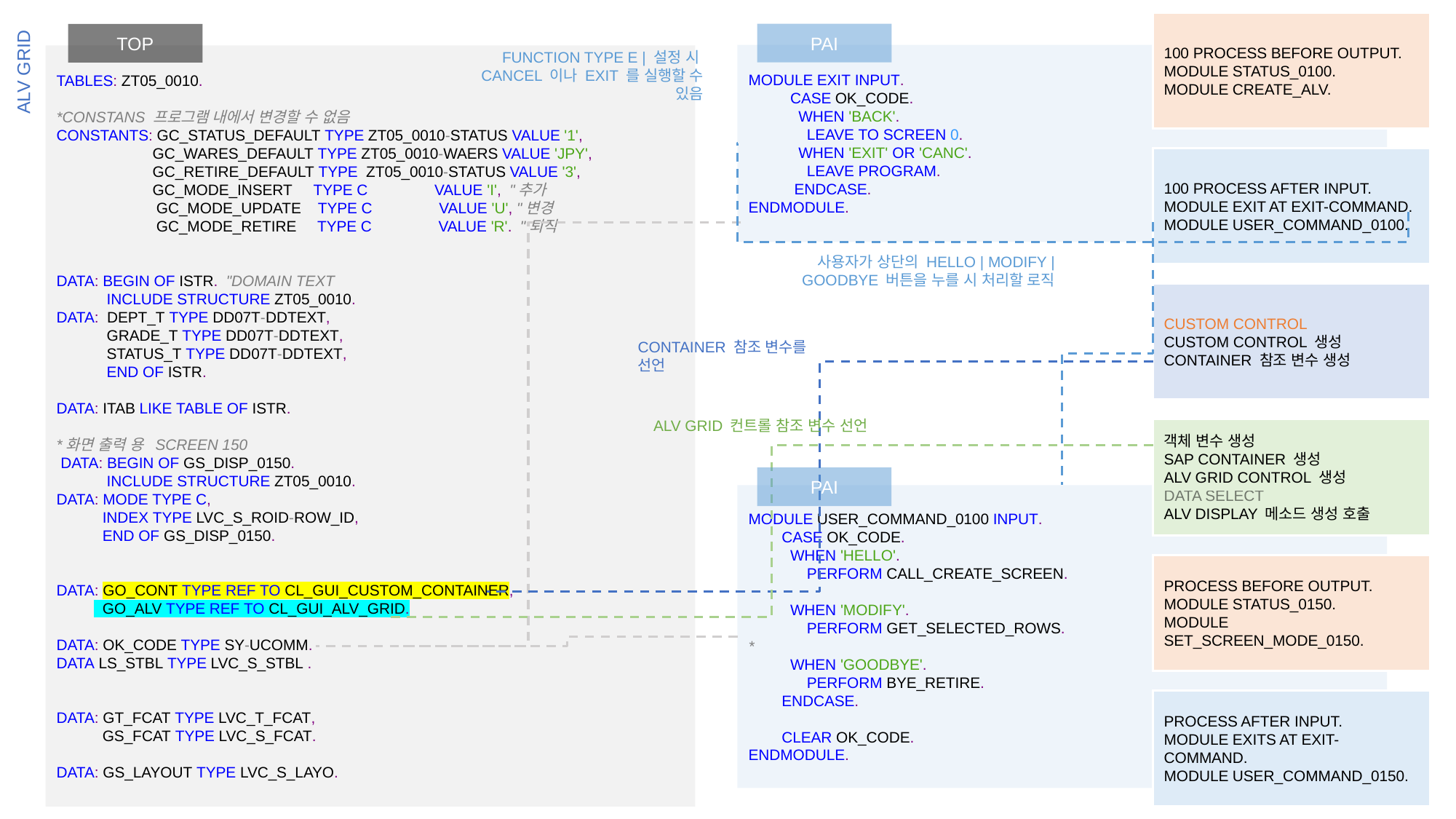

100 PROCESS BEFORE OUTPUT.
MODULE STATUS_0100.
MODULE CREATE_ALV.
100 PROCESS AFTER INPUT.
MODULE EXIT AT EXIT-COMMAND.
MODULE USER_COMMAND_0100.
CUSTOM CONTROL
CUSTOM CONTROL 생성
CONTAINER 참조 변수 생성
객체 변수 생성
SAP CONTAINER 생성
ALV GRID CONTROL 생성
DATA SELECT
ALV DISPLAY 메소드 생성 호출
PROCESS BEFORE OUTPUT.
MODULE STATUS_0150.
MODULE SET_SCREEN_MODE_0150.
PROCESS AFTER INPUT.
MODULE EXITS AT EXIT-COMMAND.
MODULE USER_COMMAND_0150.
PAI
TOP
FUNCTION TYPE E | 설정 시
CANCEL 이나 EXIT 를 실행할 수 있음
MODULE EXIT INPUT.
          CASE OK_CODE.
            WHEN 'BACK'.
              LEAVE TO SCREEN 0.
            WHEN 'EXIT' OR 'CANC'.
              LEAVE PROGRAM.
           ENDCASE.
ENDMODULE.
TABLES: ZT05_0010.
*CONSTANS 프로그램 내에서 변경할 수 없음
CONSTANTS: GC_STATUS_DEFAULT TYPE ZT05_0010-STATUS VALUE '1',
                       GC_WARES_DEFAULT TYPE ZT05_0010-WAERS VALUE 'JPY',
                       GC_RETIRE_DEFAULT TYPE  ZT05_0010-STATUS VALUE '3',
                       GC_MODE_INSERT     TYPE C                VALUE 'I',  "추가
                       GC_MODE_UPDATE    TYPE C                VALUE 'U', "변경
                       GC_MODE_RETIRE     TYPE C                VALUE 'R'.  "퇴직
DATA: BEGIN OF ISTR.  "DOMAIN TEXT
            INCLUDE STRUCTURE ZT05_0010.
DATA:  DEPT_T TYPE DD07T-DDTEXT,
            GRADE_T TYPE DD07T-DDTEXT,
            STATUS_T TYPE DD07T-DDTEXT,
            END OF ISTR.
DATA: ITAB LIKE TABLE OF ISTR.
*화면 출력 용  SCREEN 150
 DATA: BEGIN OF GS_DISP_0150.
            INCLUDE STRUCTURE ZT05_0010.
DATA: MODE TYPE C,
           INDEX TYPE LVC_S_ROID-ROW_ID,
           END OF GS_DISP_0150.
DATA: GO_CONT TYPE REF TO CL_GUI_CUSTOM_CONTAINER,
           GO_ALV TYPE REF TO CL_GUI_ALV_GRID.
DATA: OK_CODE TYPE SY-UCOMM.
DATA LS_STBL TYPE LVC_S_STBL .
DATA: GT_FCAT TYPE LVC_T_FCAT,
           GS_FCAT TYPE LVC_S_FCAT.
DATA: GS_LAYOUT TYPE LVC_S_LAYO.
ALV GRID
사용자가 상단의 HELLO | MODIFY | GOODBYE 버튼을 누를 시 처리할 로직
CONTAINER 참조 변수를 선언
ALV GRID 컨트롤 참조 변수 선언
PAI
MODULE USER_COMMAND_0100 INPUT.
        CASE OK_CODE.
          WHEN 'HELLO'.
              PERFORM CALL_CREATE_SCREEN.
          WHEN 'MODIFY'.
              PERFORM GET_SELECTED_ROWS.
*
          WHEN 'GOODBYE'.
              PERFORM BYE_RETIRE.
        ENDCASE.
        CLEAR OK_CODE.
ENDMODULE.